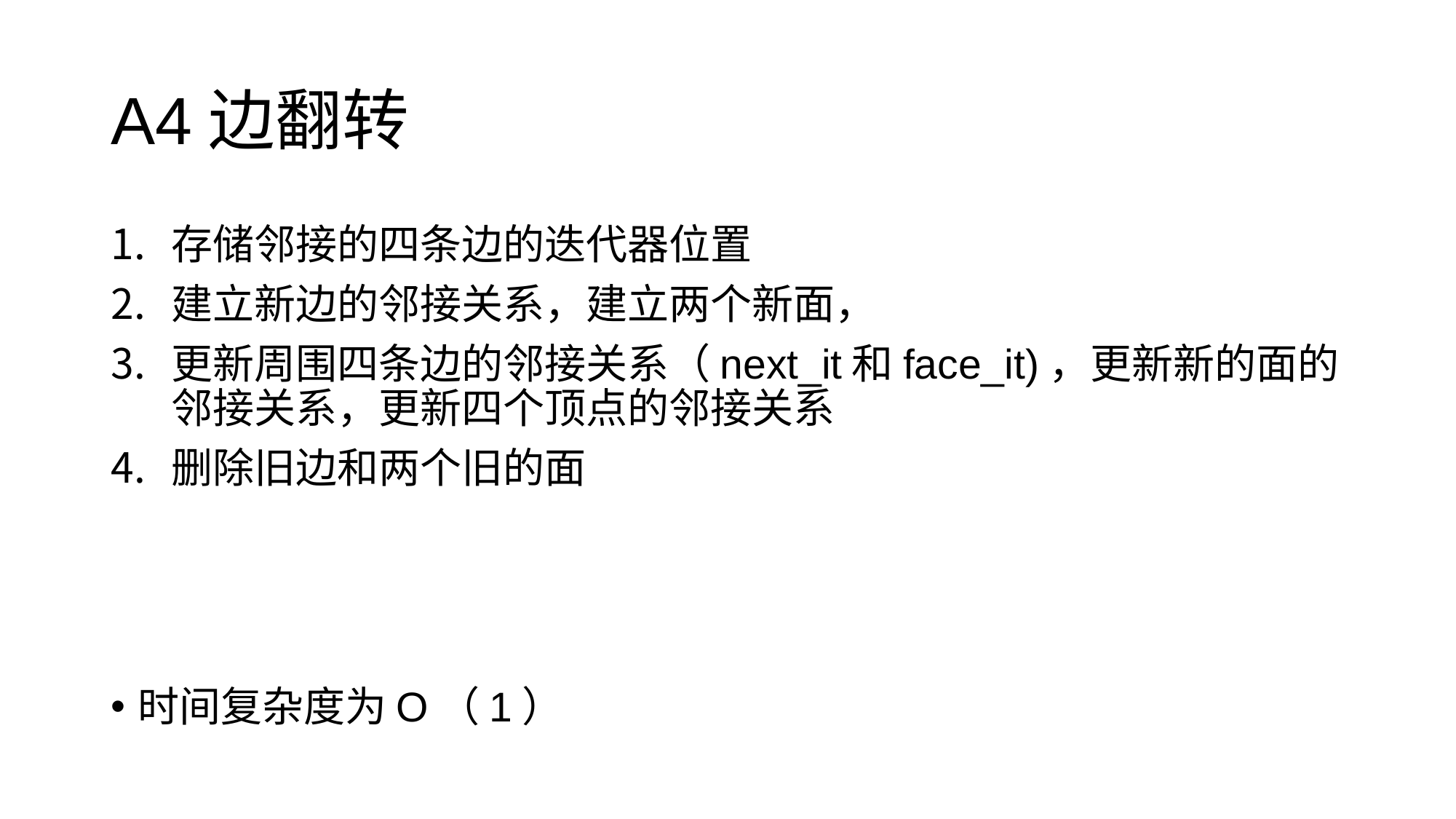

# A4边翻转
存储邻接的四条边的迭代器位置
建立新边的邻接关系，建立两个新面，
更新周围四条边的邻接关系（next_it和face_it)，更新新的面的邻接关系，更新四个顶点的邻接关系
删除旧边和两个旧的面

时间复杂度为O（1）